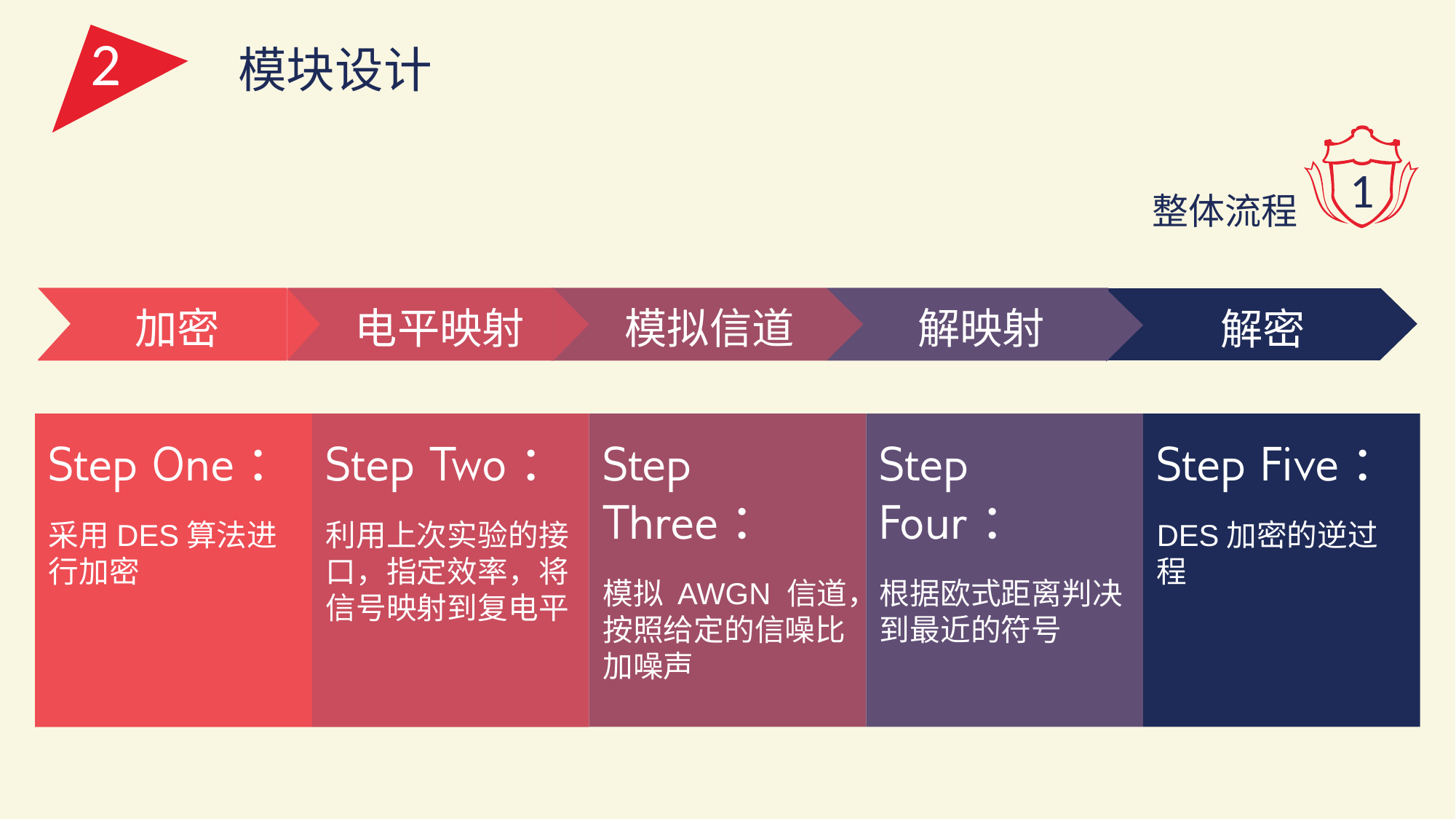

2

模块设计

1
整体流程

加密
电平映射
模拟信道
解映射
解密

Step One：
采用DES算法进行加密
Step Two：
利用上次实验的接口，指定效率，将信号映射到复电平
Step Three：
模拟 AWGN 信道，按照给定的信噪比加噪声
Step Four：
根据欧式距离判决到最近的符号
Step Five：
DES加密的逆过程